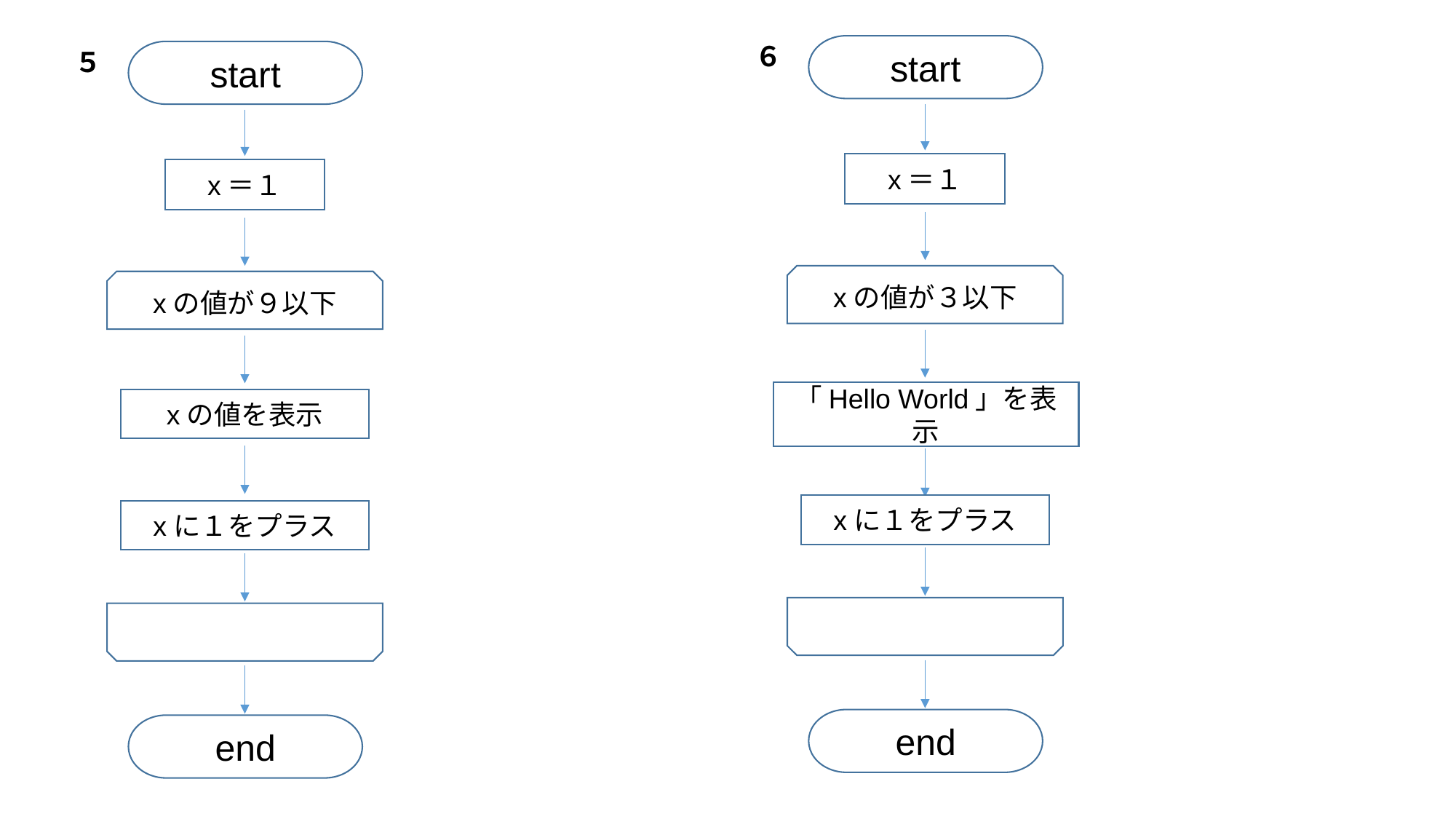

６
start
５
start
x＝１
x＝１
xの値が３以下
xの値が９以下
「Hello World」を表示
xの値を表示
xに１をプラス
xに１をプラス

end
end